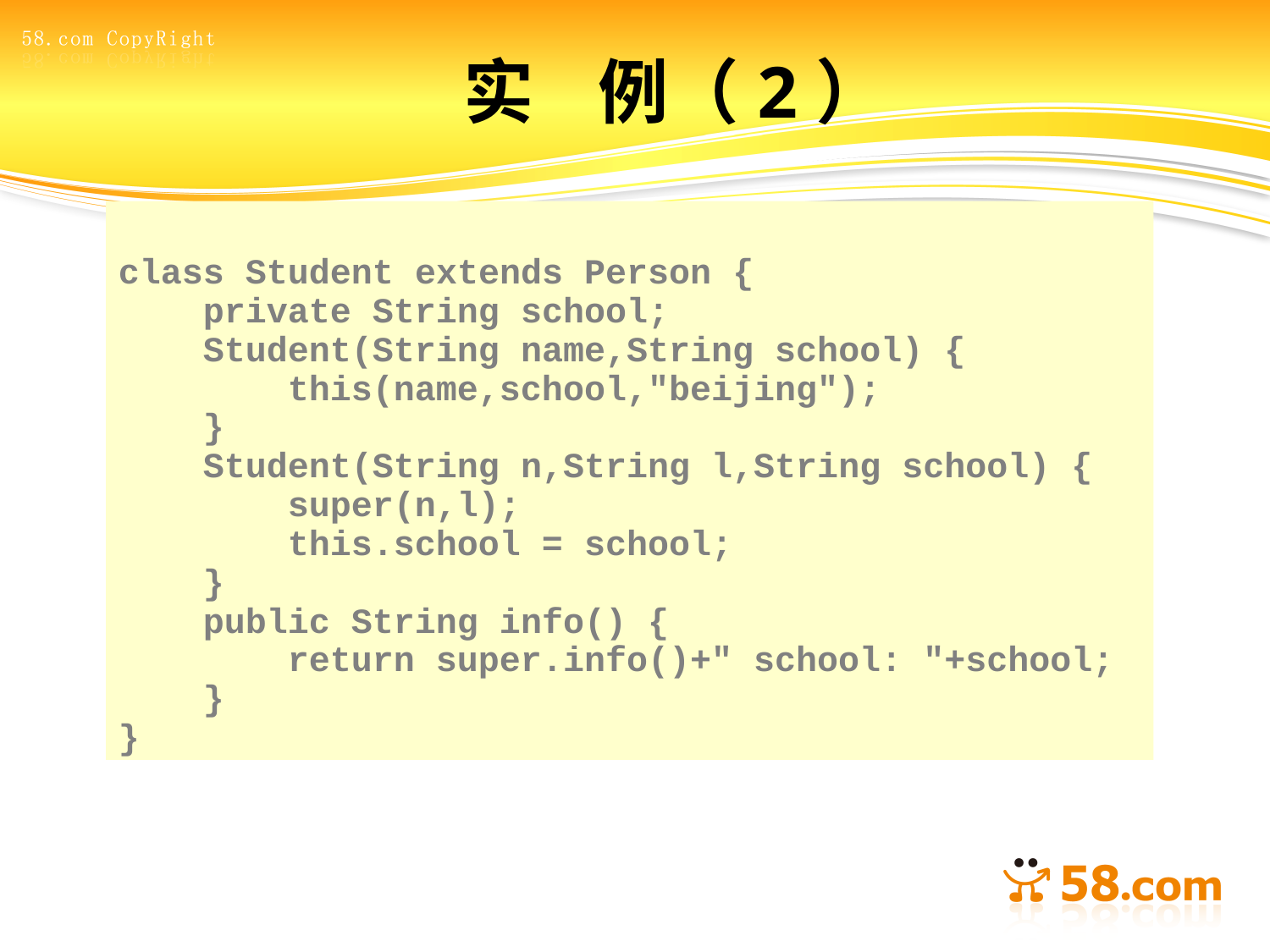

实    例（2）

class Student extends Person {
    private String school;
    Student(String name,String school) {
        this(name,school,"beijing");
    }
    Student(String n,String l,String school) {
        super(n,l);
        this.school = school;
    }
    public String info() {
        return super.info()+" school: "+school;
    }
}